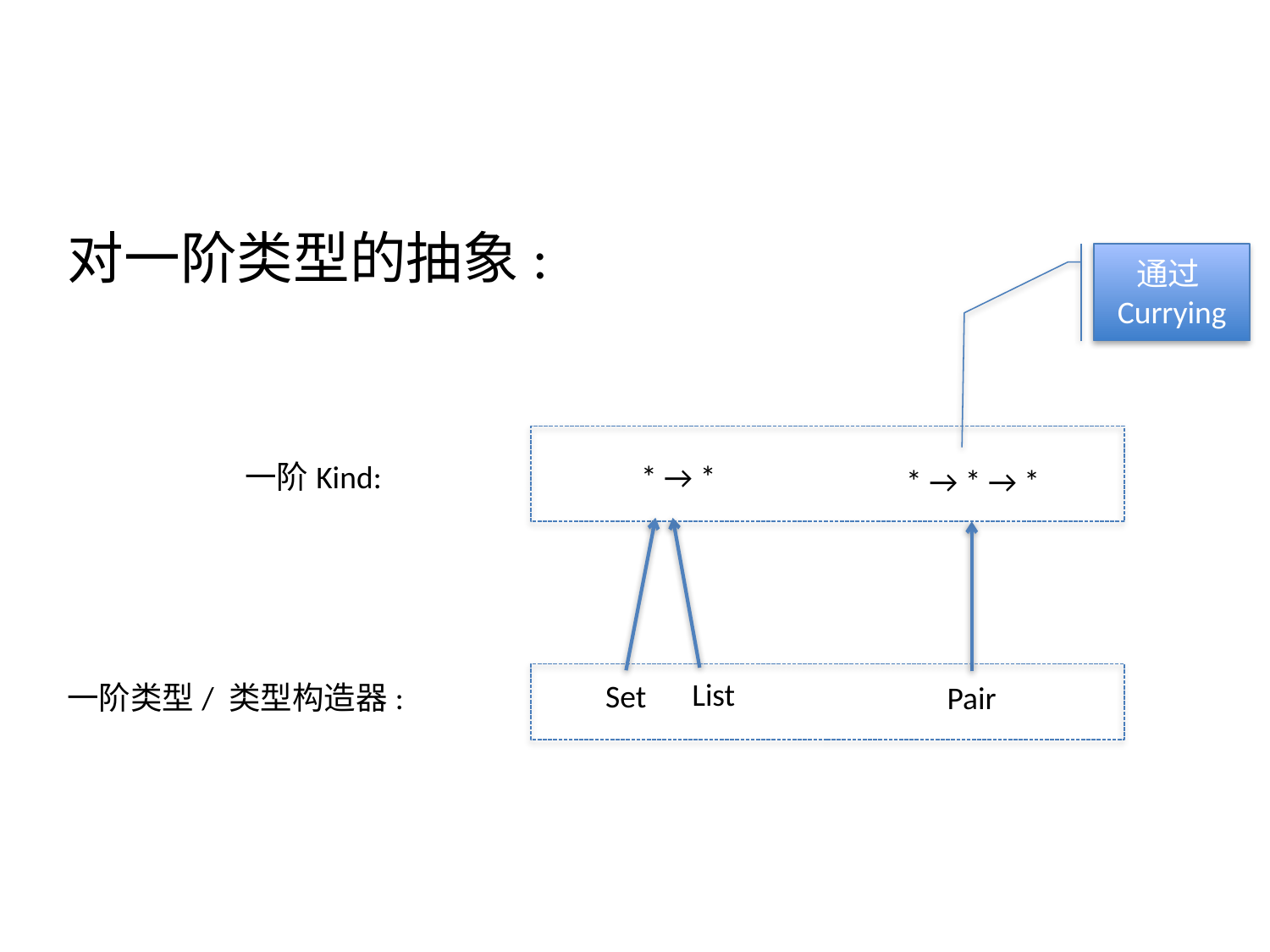

对一阶类型的抽象:
通过Currying

一阶Kind:
  * → *
  * → * → *

List
Set
Pair
一阶类型/ 类型构造器: